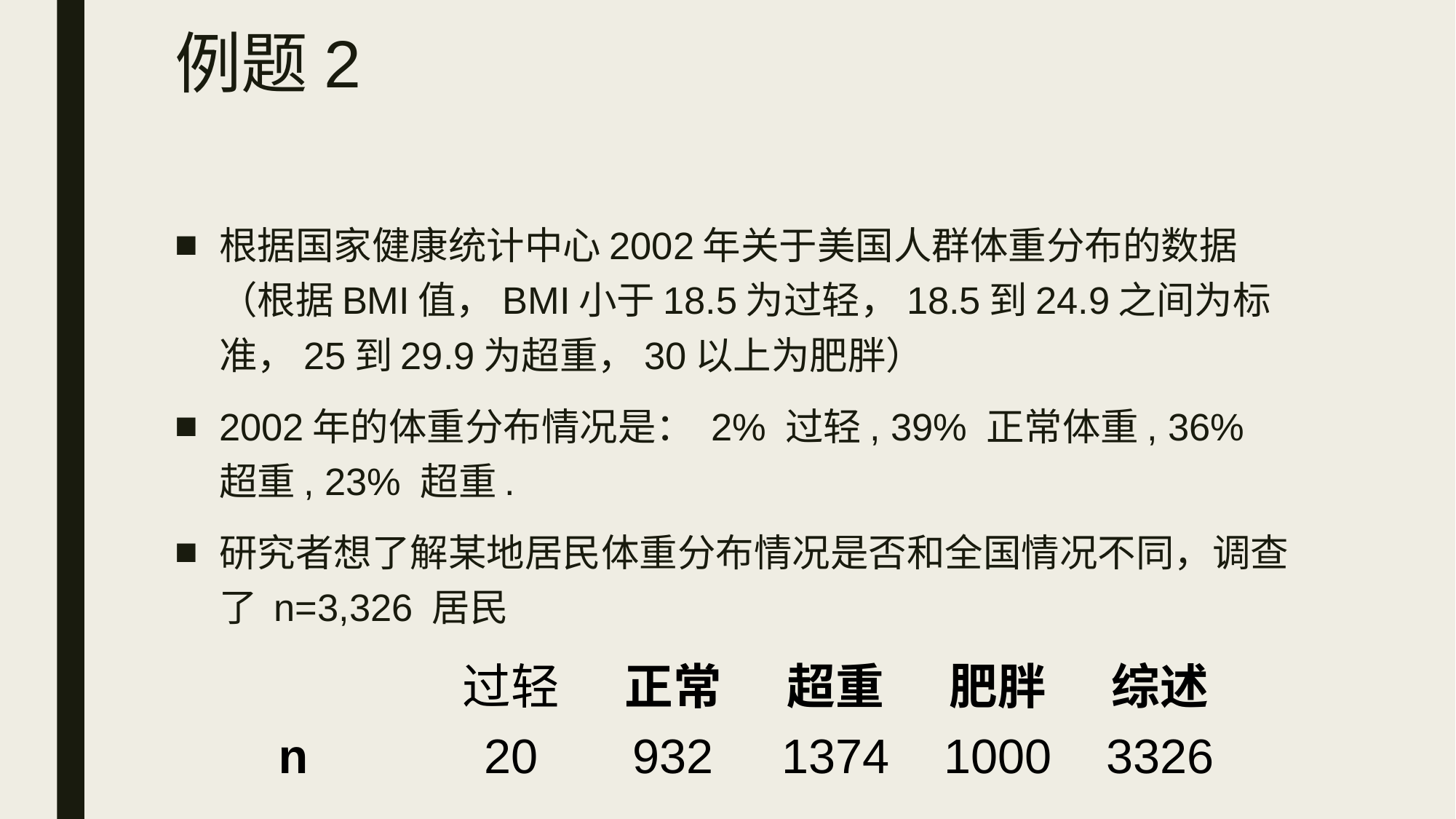

# 例题2
根据国家健康统计中心2002年关于美国人群体重分布的数据（根据BMI值，BMI小于18.5为过轻，18.5到24.9之间为标准，25到29.9为超重，30以上为肥胖）
2002年的体重分布情况是： 2% 过轻, 39% 正常体重, 36% 超重, 23% 超重.
研究者想了解某地居民体重分布情况是否和全国情况不同，调查了 n=3,326 居民
|  | 过轻 | 正常 | 超重 | 肥胖 | 综述 |
| --- | --- | --- | --- | --- | --- |
| n | 20 | 932 | 1374 | 1000 | 3326 |